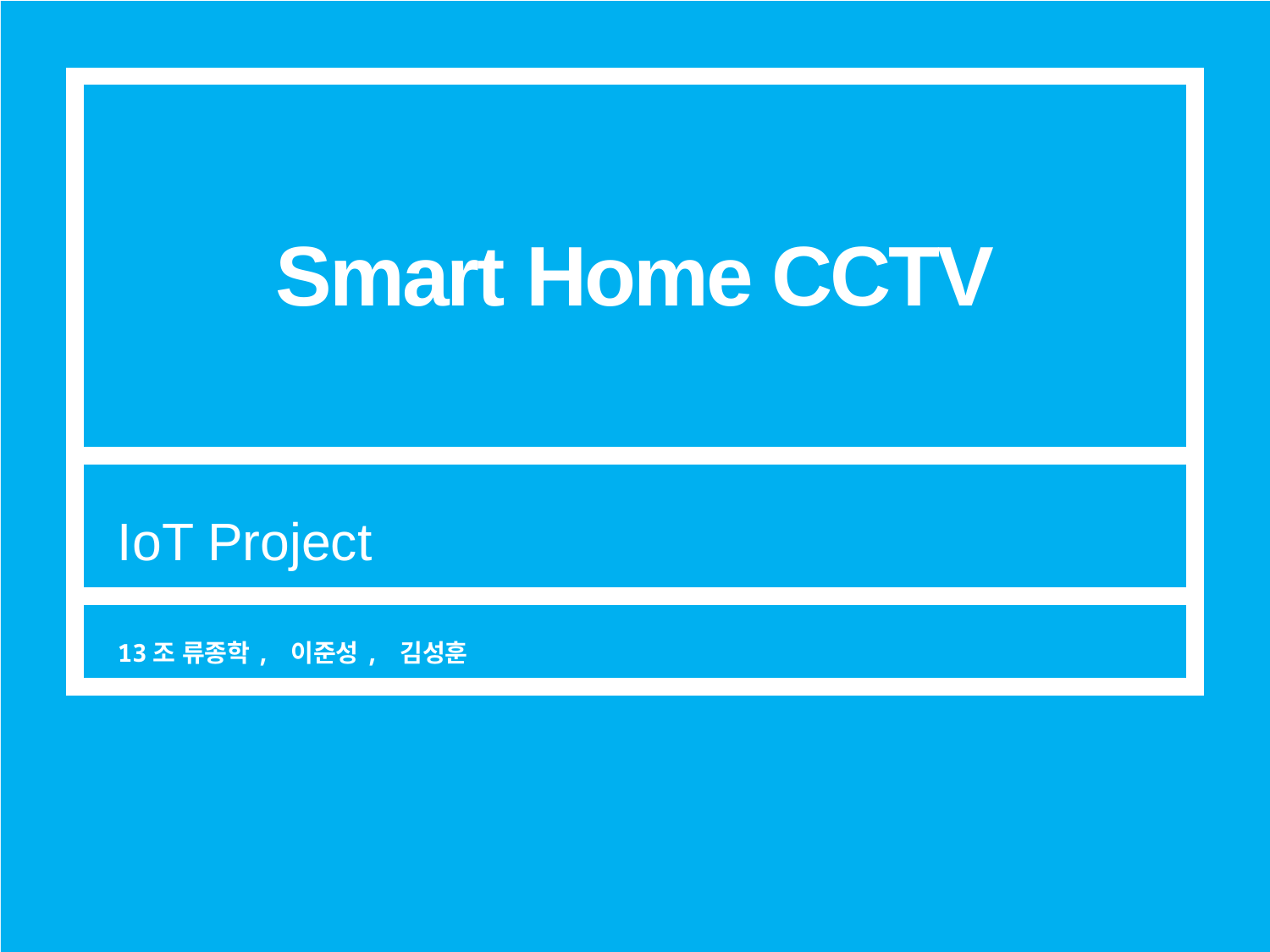

# Smart Home CCTV

IoT Project

13조 류종학, 이준성, 김성훈